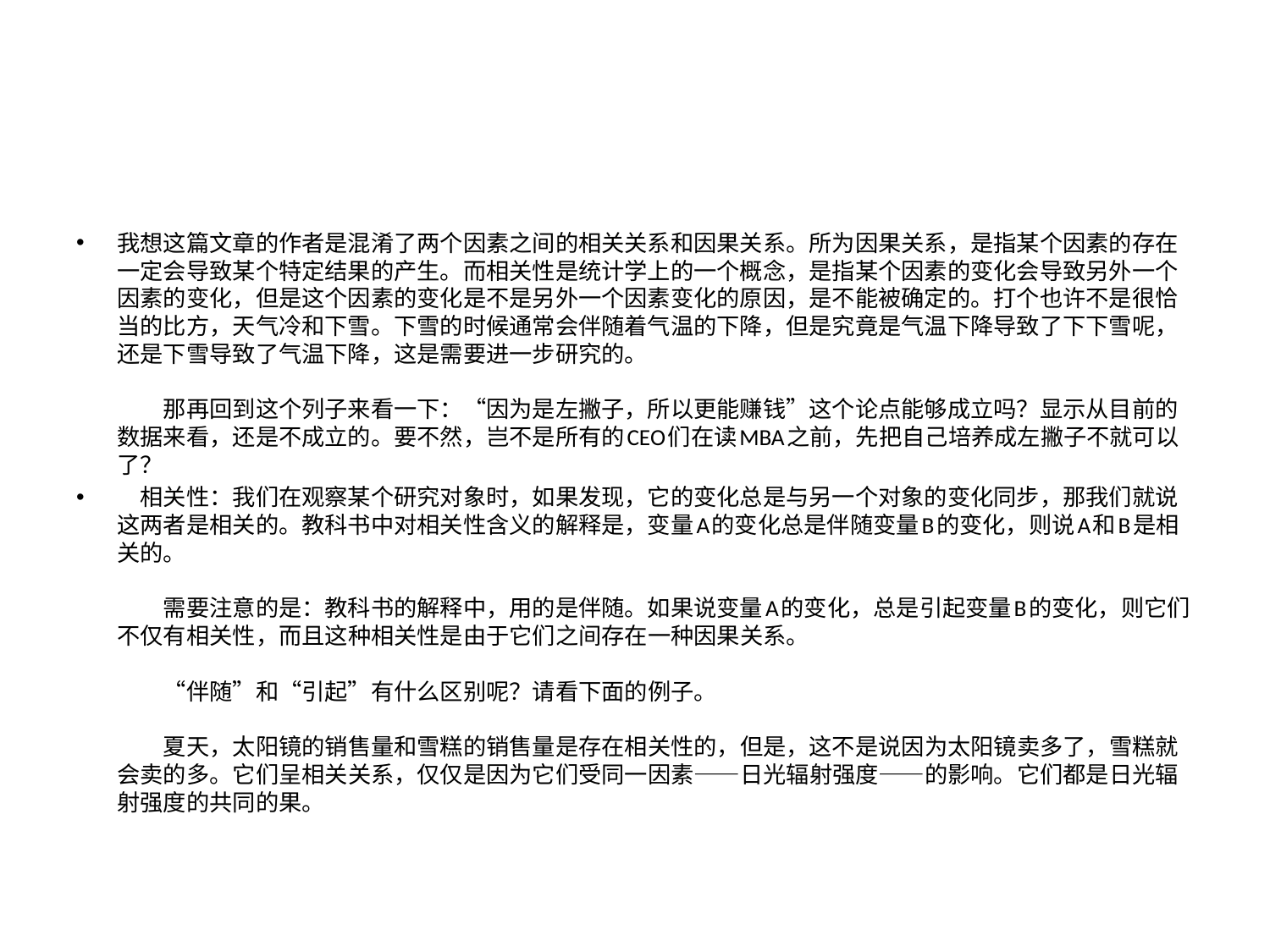

#
我想这篇文章的作者是混淆了两个因素之间的相关关系和因果关系。所为因果关系，是指某个因素的存在一定会导致某个特定结果的产生。而相关性是统计学上的一个概念，是指某个因素的变化会导致另外一个因素的变化，但是这个因素的变化是不是另外一个因素变化的原因，是不能被确定的。打个也许不是很恰当的比方，天气冷和下雪。下雪的时候通常会伴随着气温的下降，但是究竟是气温下降导致了下下雪呢，还是下雪导致了气温下降，这是需要进一步研究的。
　　那再回到这个列子来看一下：“因为是左撇子，所以更能赚钱”这个论点能够成立吗？显示从目前的数据来看，还是不成立的。要不然，岂不是所有的CEO们在读MBA之前，先把自己培养成左撇子不就可以了？
　相关性：我们在观察某个研究对象时，如果发现，它的变化总是与另一个对象的变化同步，那我们就说这两者是相关的。教科书中对相关性含义的解释是，变量A的变化总是伴随变量B的变化，则说A和B是相关的。
　　需要注意的是：教科书的解释中，用的是伴随。如果说变量A的变化，总是引起变量B的变化，则它们不仅有相关性，而且这种相关性是由于它们之间存在一种因果关系。
　　“伴随”和“引起”有什么区别呢？请看下面的例子。
　　夏天，太阳镜的销售量和雪糕的销售量是存在相关性的，但是，这不是说因为太阳镜卖多了，雪糕就会卖的多。它们呈相关关系，仅仅是因为它们受同一因素——日光辐射强度——的影响。它们都是日光辐射强度的共同的果。